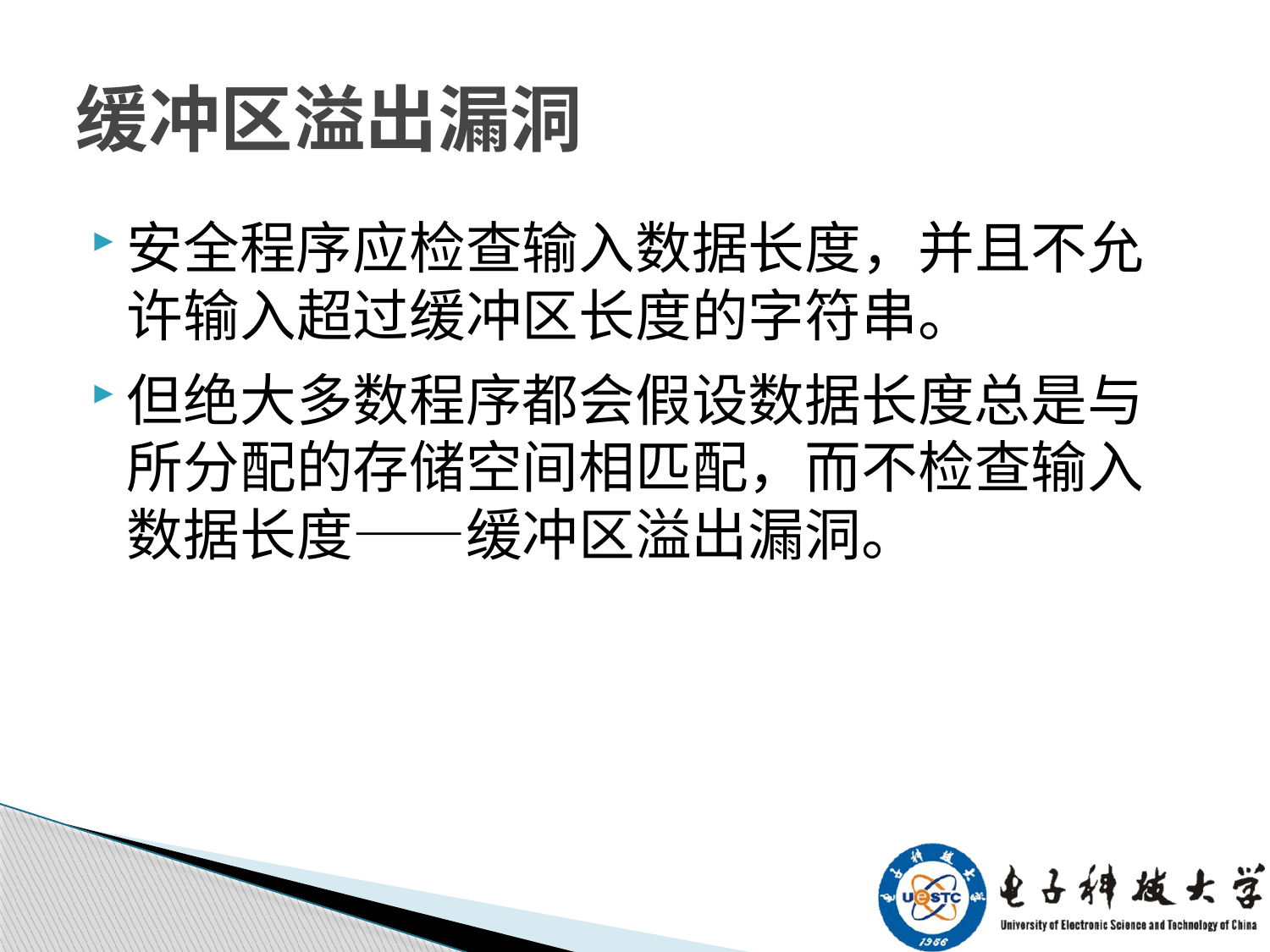

# 缓冲区溢出漏洞
安全程序应检查输入数据长度，并且不允许输入超过缓冲区长度的字符串。
但绝大多数程序都会假设数据长度总是与所分配的存储空间相匹配，而不检查输入数据长度——缓冲区溢出漏洞。